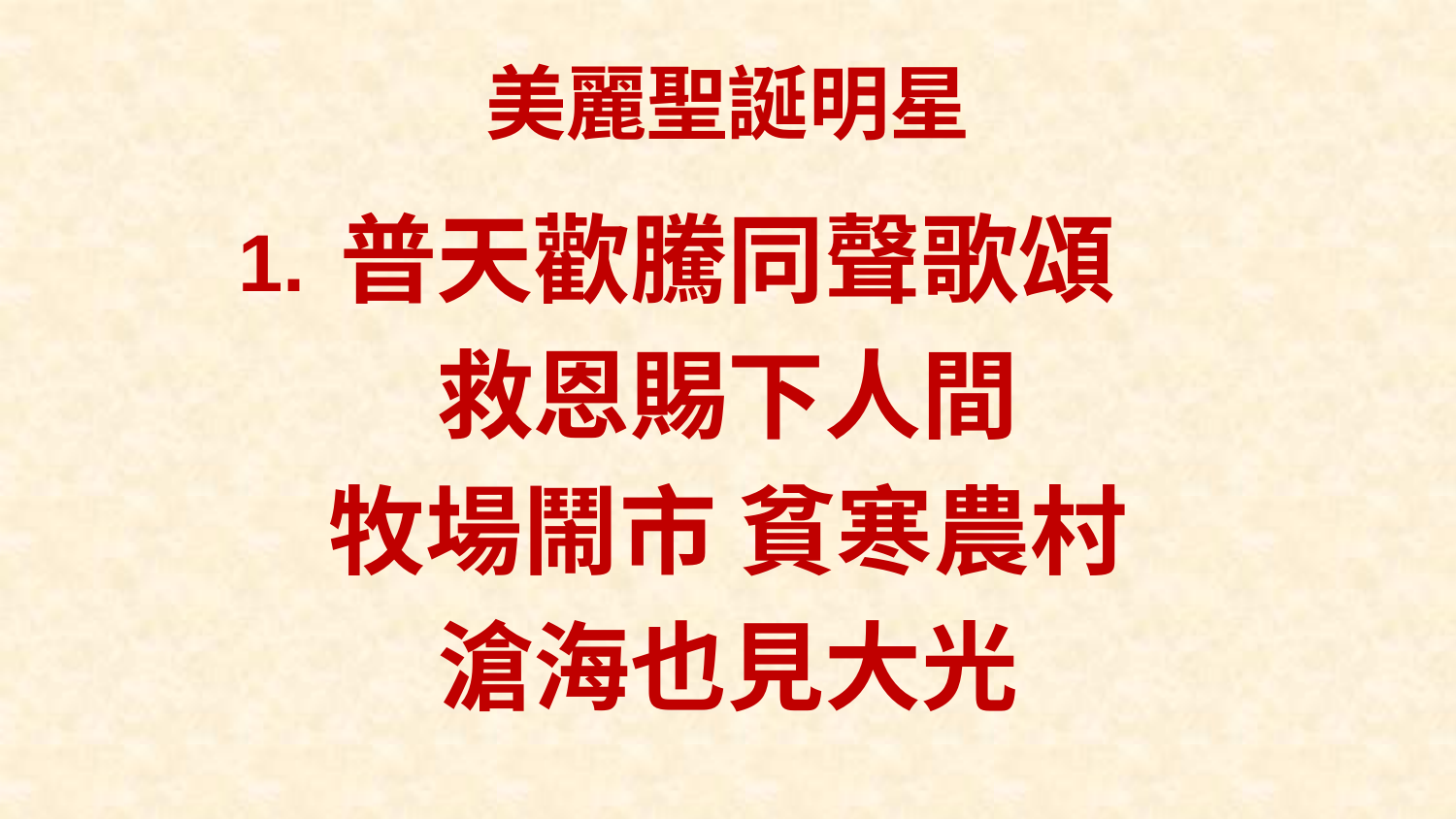

# 美麗聖誕明星
普天歡騰同聲歌頌
救恩賜下人間
牧場鬧市 貧寒農村
滄海也見大光
1.